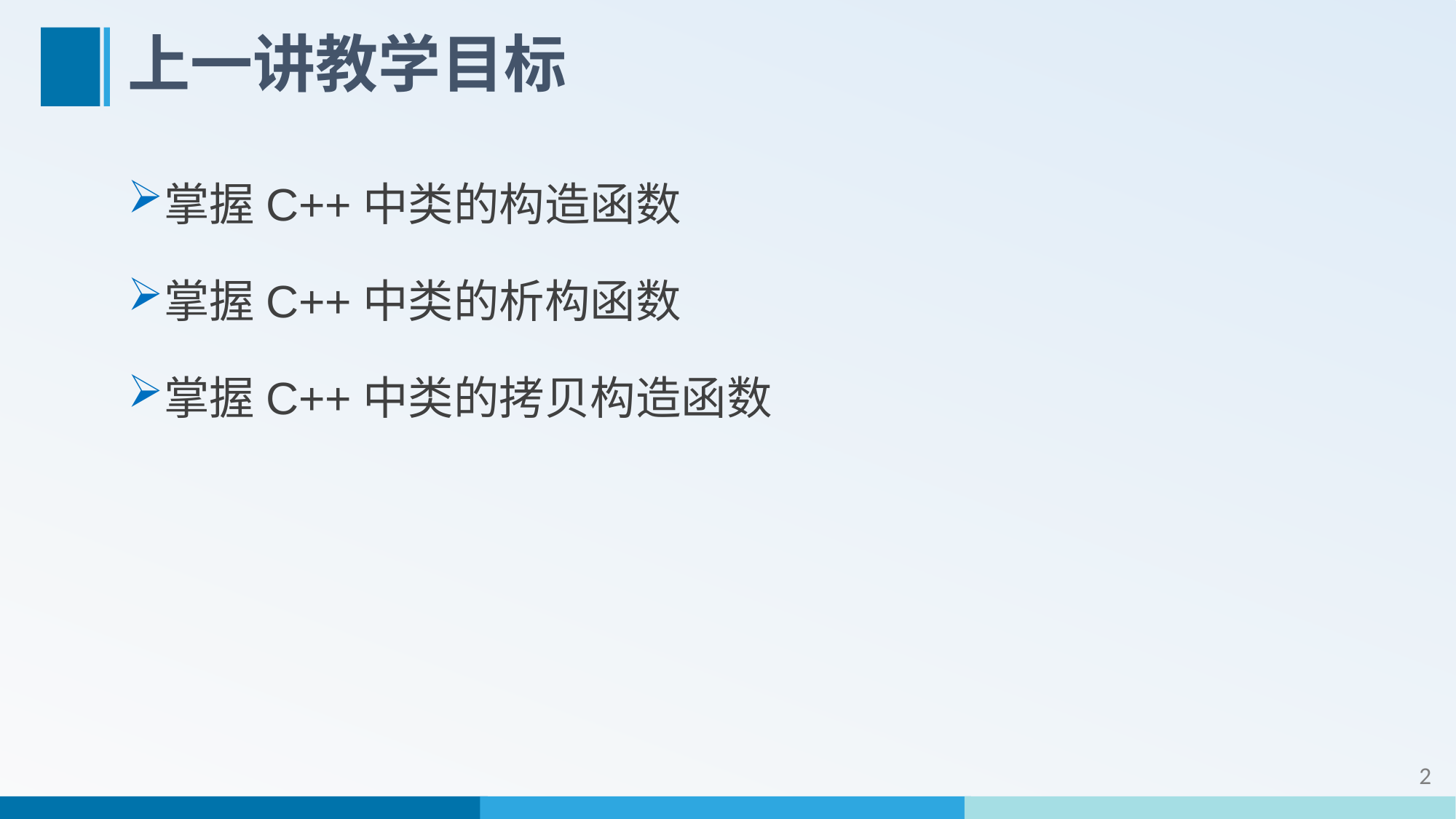

# 上一讲教学目标
掌握C++中类的构造函数
掌握C++中类的析构函数
掌握C++中类的拷贝构造函数